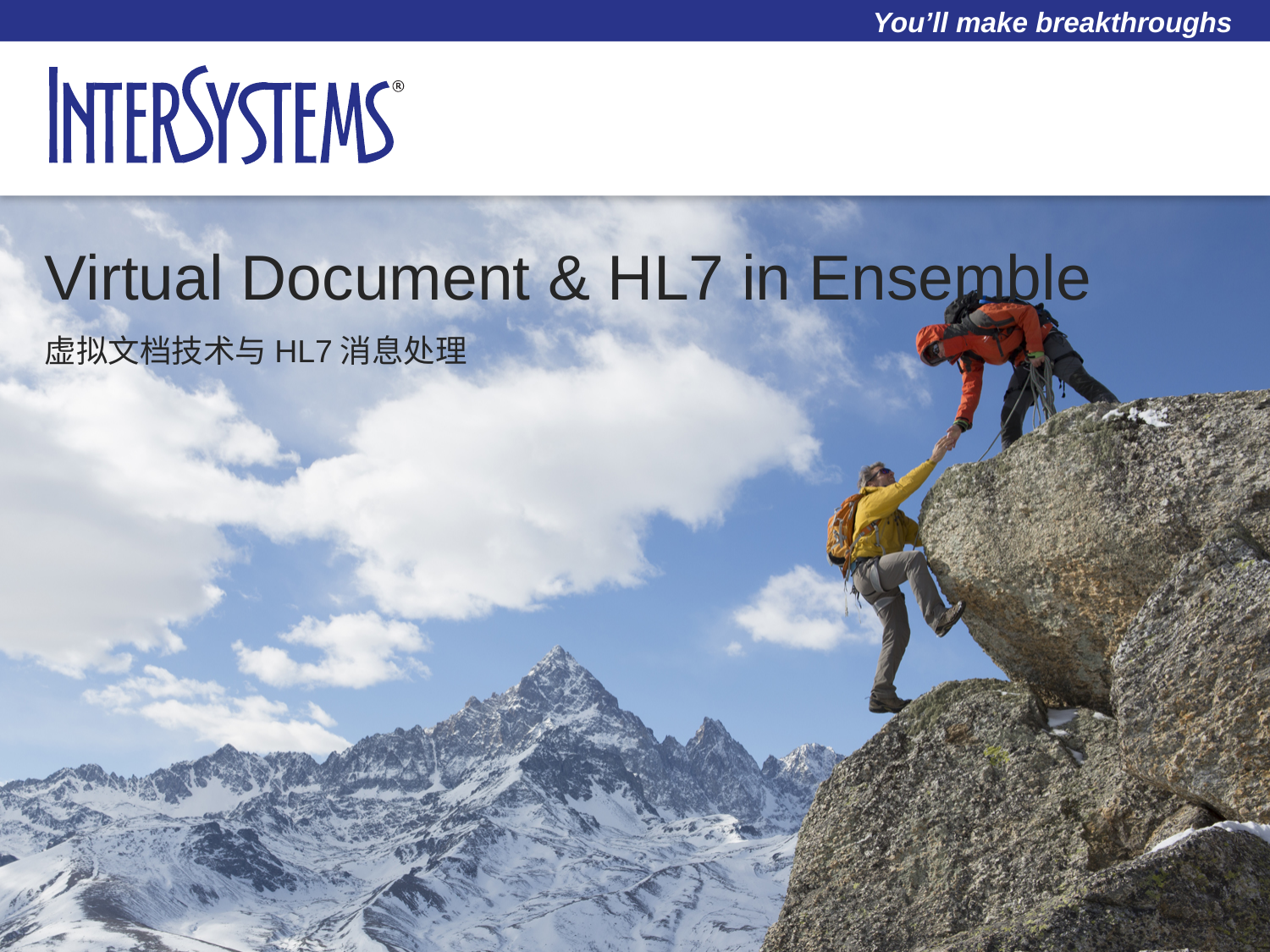

# Virtual Document & HL7 in Ensemble
虚拟文档技术与HL7消息处理